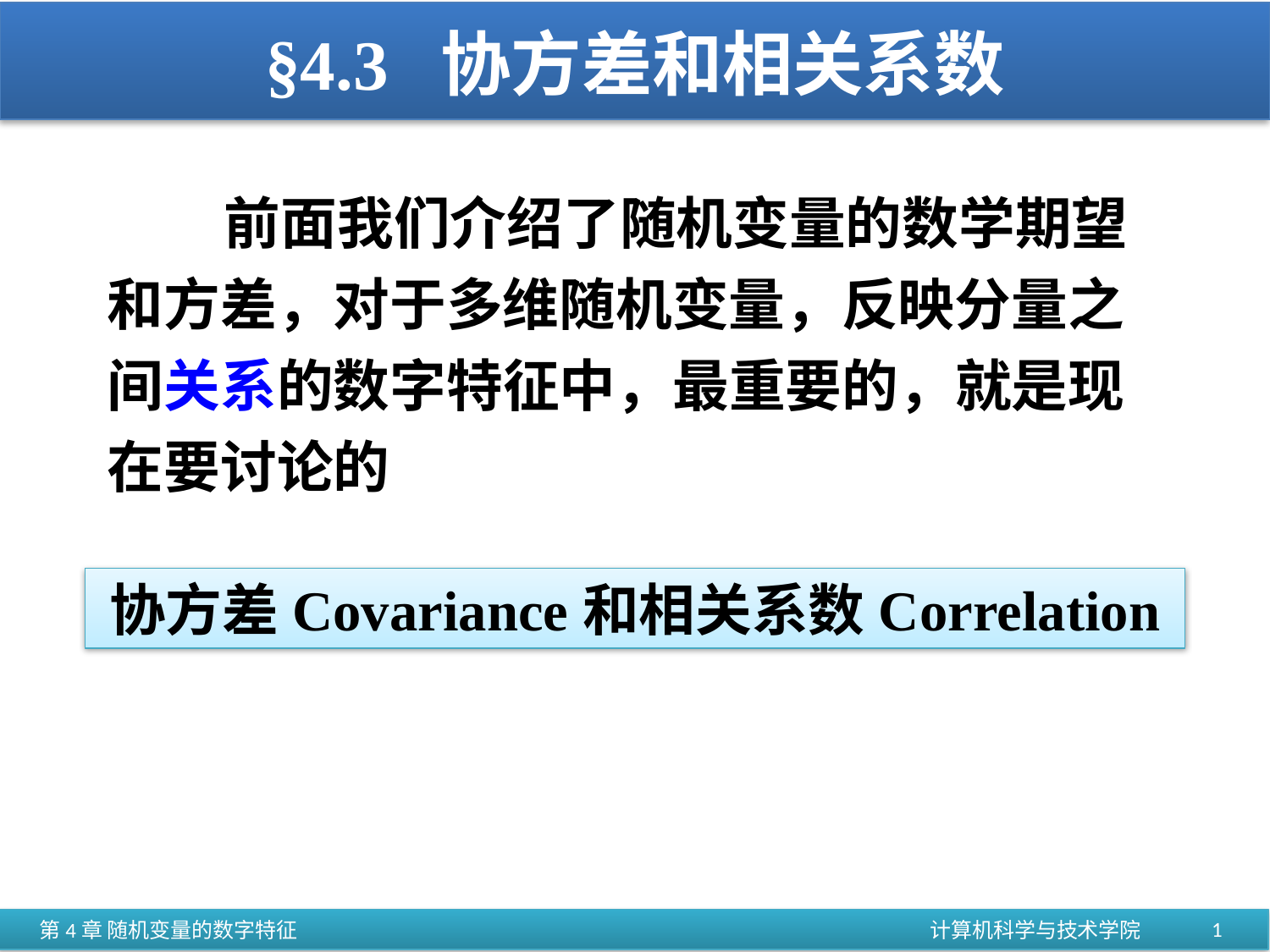

# §4.3  协方差和相关系数
        前面我们介绍了随机变量的数学期望和方差，对于多维随机变量，反映分量之间关系的数字特征中，最重要的，就是现在要讨论的
协方差Covariance和相关系数Correlation